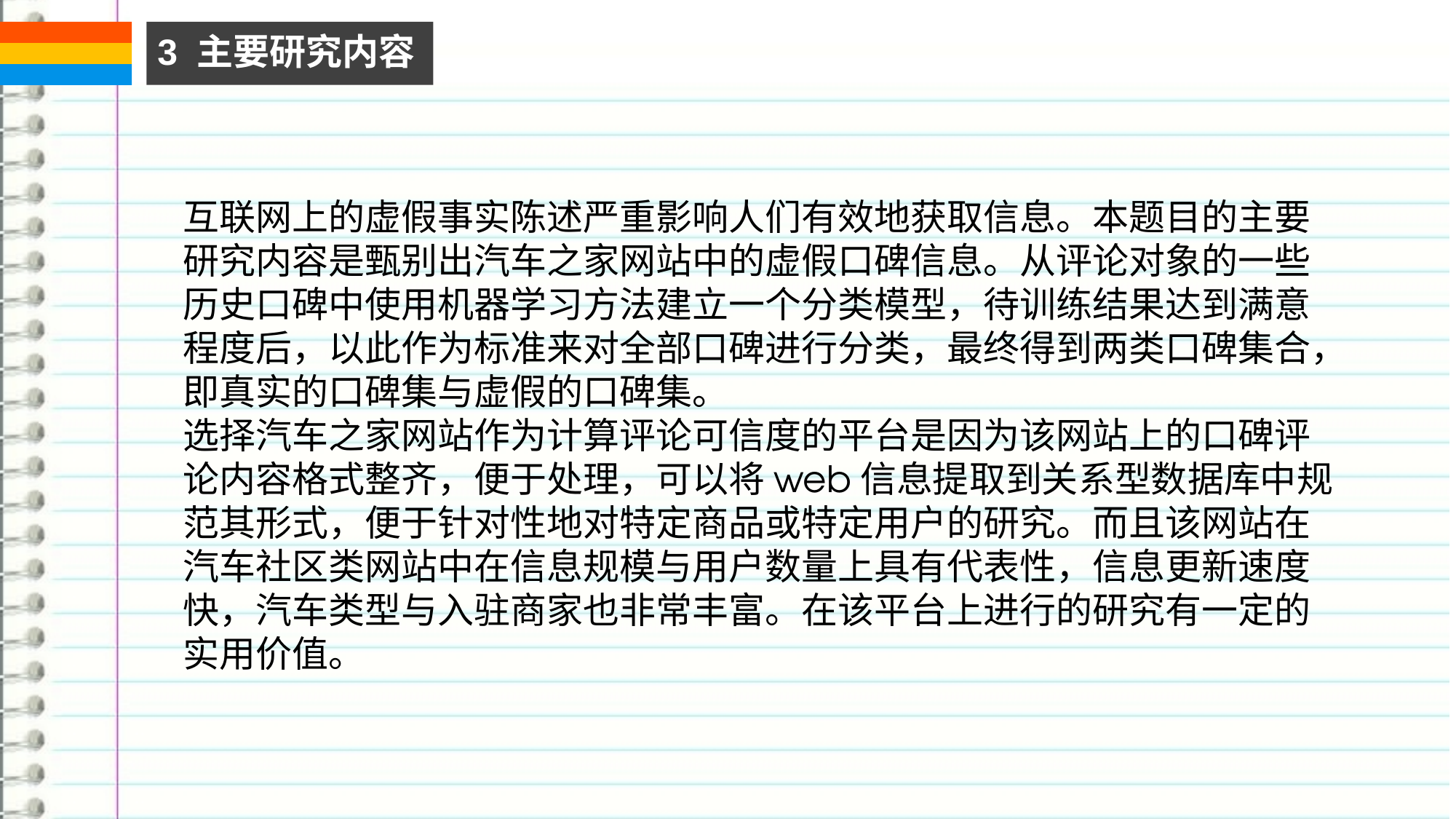

3 主要研究内容
互联网上的虚假事实陈述严重影响人们有效地获取信息。本题目的主要研究内容是甄别出汽车之家网站中的虚假口碑信息。从评论对象的一些历史口碑中使用机器学习方法建立一个分类模型，待训练结果达到满意程度后，以此作为标准来对全部口碑进行分类，最终得到两类口碑集合，即真实的口碑集与虚假的口碑集。
选择汽车之家网站作为计算评论可信度的平台是因为该网站上的口碑评论内容格式整齐，便于处理，可以将web信息提取到关系型数据库中规范其形式，便于针对性地对特定商品或特定用户的研究。而且该网站在汽车社区类网站中在信息规模与用户数量上具有代表性，信息更新速度快，汽车类型与入驻商家也非常丰富。在该平台上进行的研究有一定的实用价值。